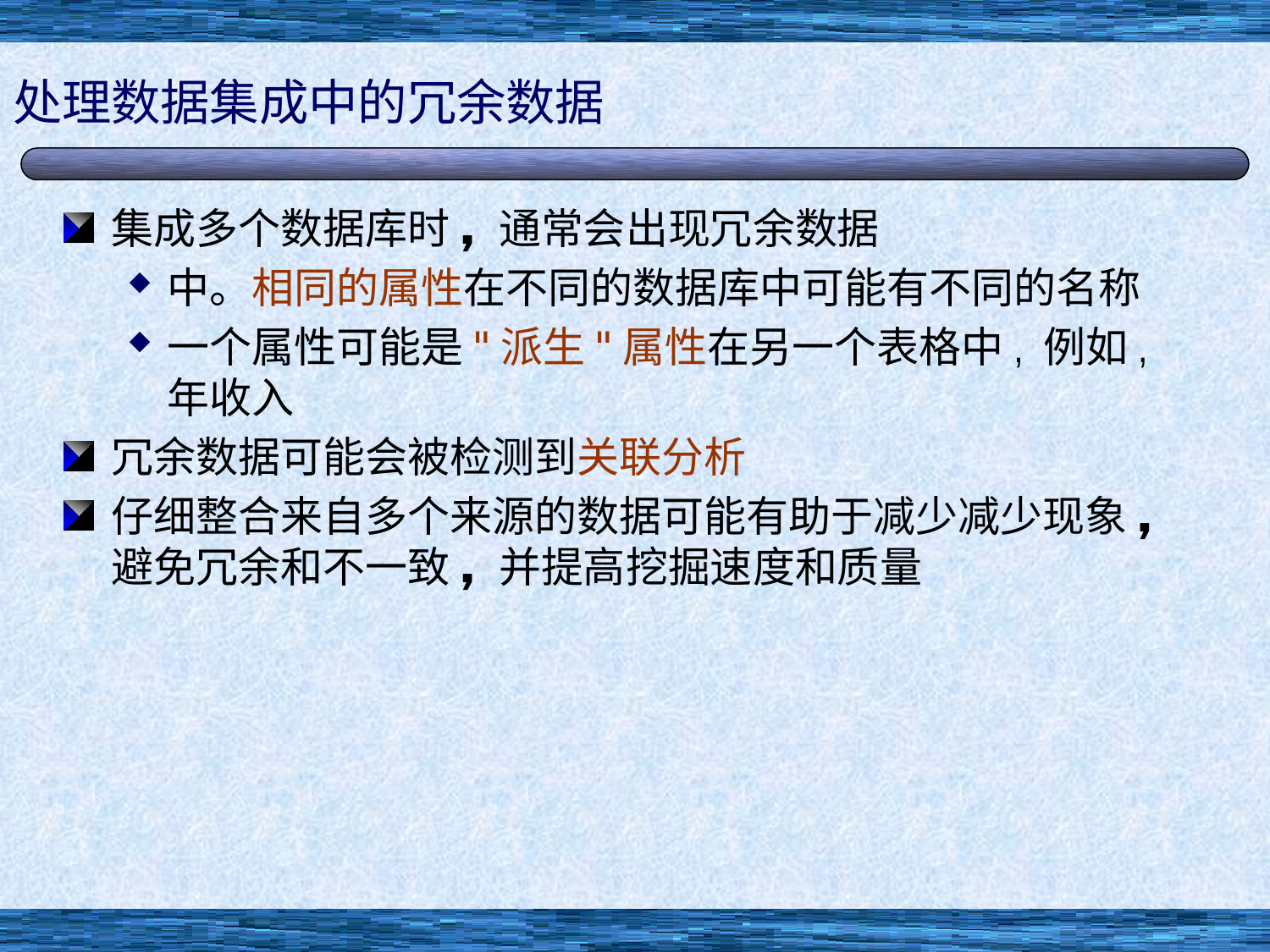

# 处理数据集成中的冗余数据
集成多个数据库时, 通常会出现冗余数据
中。相同的属性在不同的数据库中可能有不同的名称
一个属性可能是"派生"属性在另一个表格中, 例如, 年收入
冗余数据可能会被检测到关联分析
仔细整合来自多个来源的数据可能有助于减少减少现象, 避免冗余和不一致, 并提高挖掘速度和质量